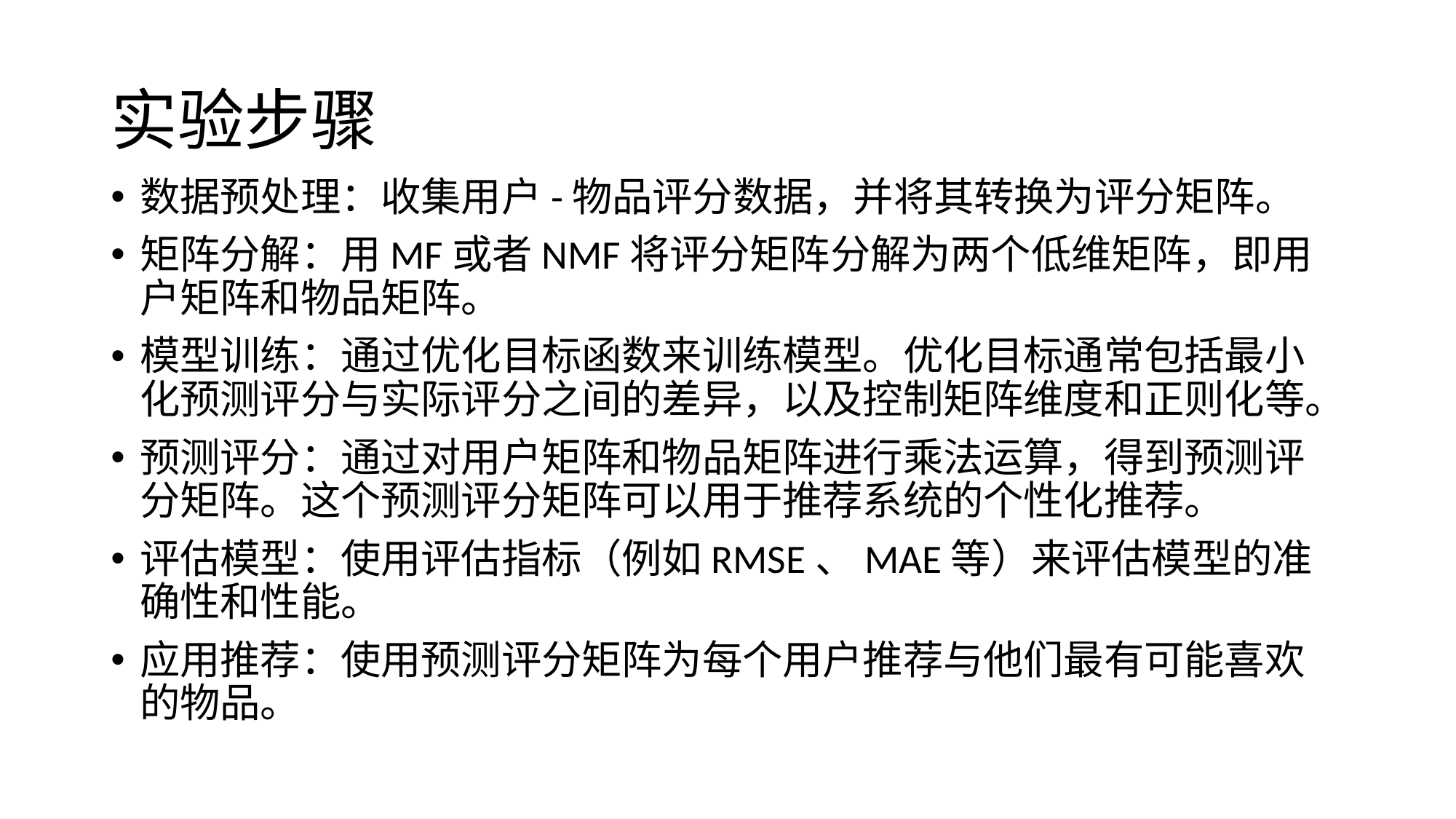

# 实验步骤
数据预处理：收集用户-物品评分数据，并将其转换为评分矩阵。
矩阵分解：用MF或者NMF将评分矩阵分解为两个低维矩阵，即用户矩阵和物品矩阵。
模型训练：通过优化目标函数来训练模型。优化目标通常包括最小化预测评分与实际评分之间的差异，以及控制矩阵维度和正则化等。
预测评分：通过对用户矩阵和物品矩阵进行乘法运算，得到预测评分矩阵。这个预测评分矩阵可以用于推荐系统的个性化推荐。
评估模型：使用评估指标（例如RMSE、MAE等）来评估模型的准确性和性能。
应用推荐：使用预测评分矩阵为每个用户推荐与他们最有可能喜欢的物品。